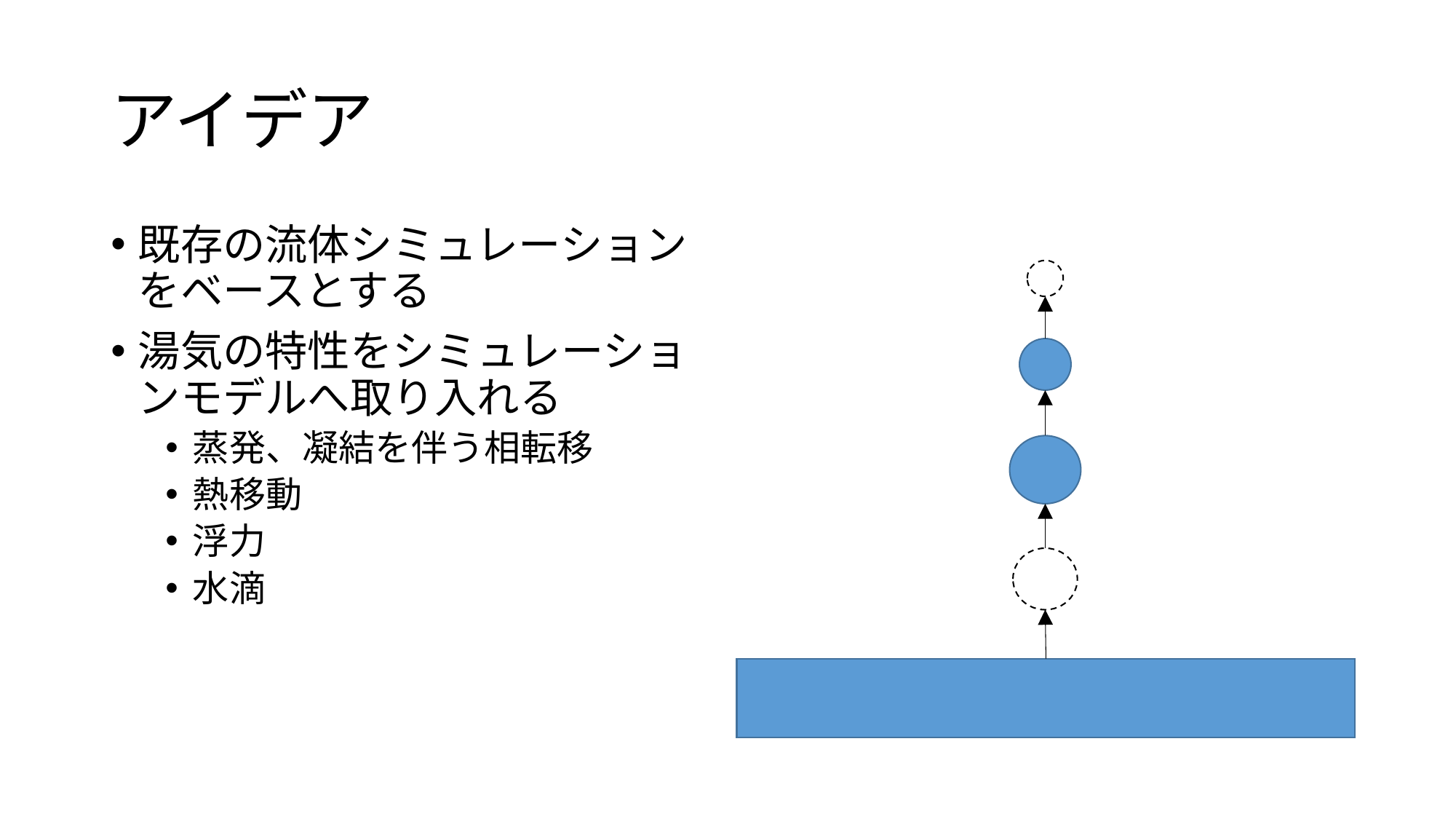

# アイデア
既存の流体シミュレーションをベースとする
湯気の特性をシミュレーションモデルへ取り入れる
蒸発、凝結を伴う相転移
熱移動
浮力
水滴